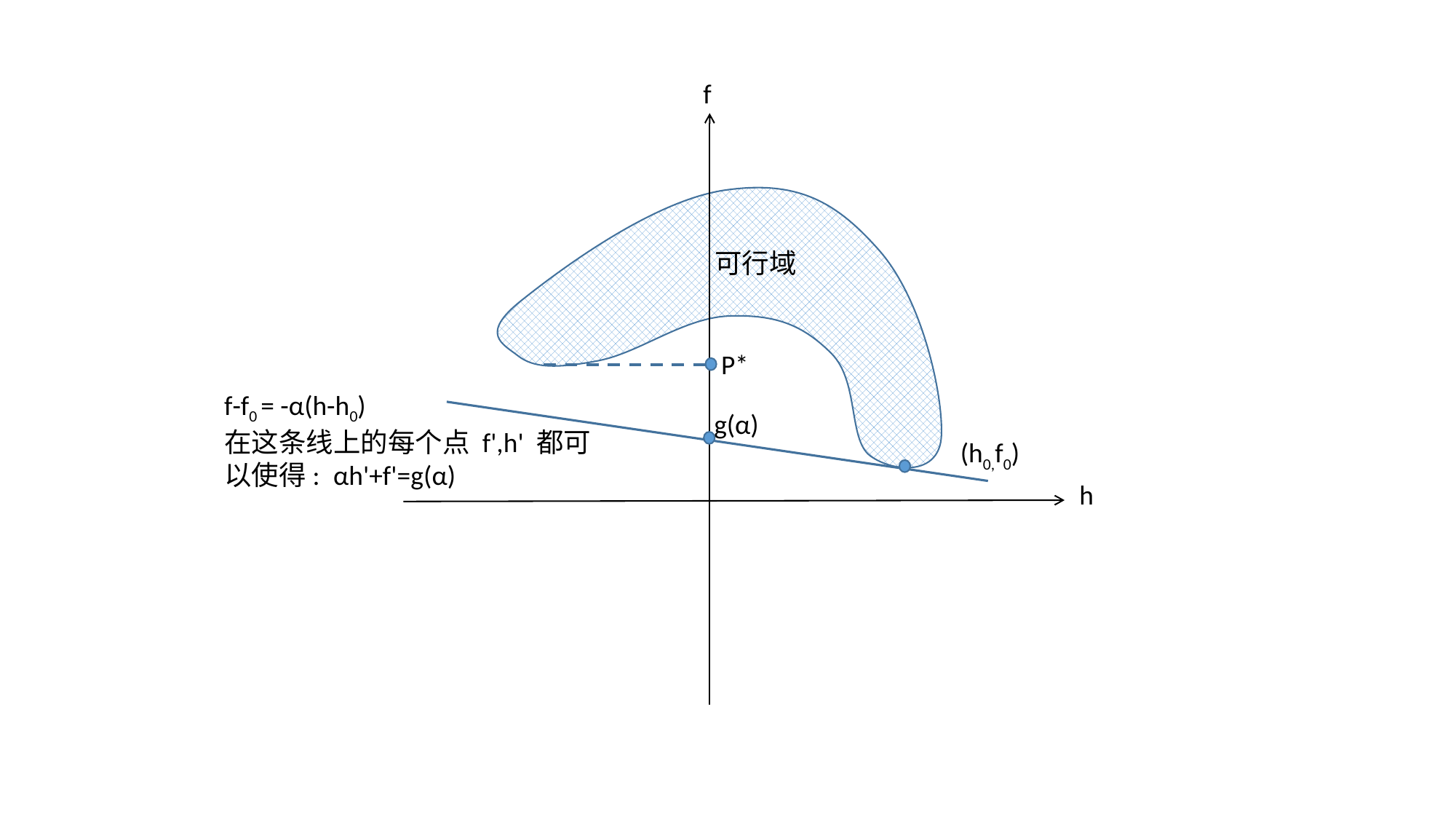

f

可行域
P*

f-f0 = -α(h-h0)
在这条线上的每个点 f',h' 都可以使得: 	αh'+f'=g(α)
g(α)
(h0,f0)

h